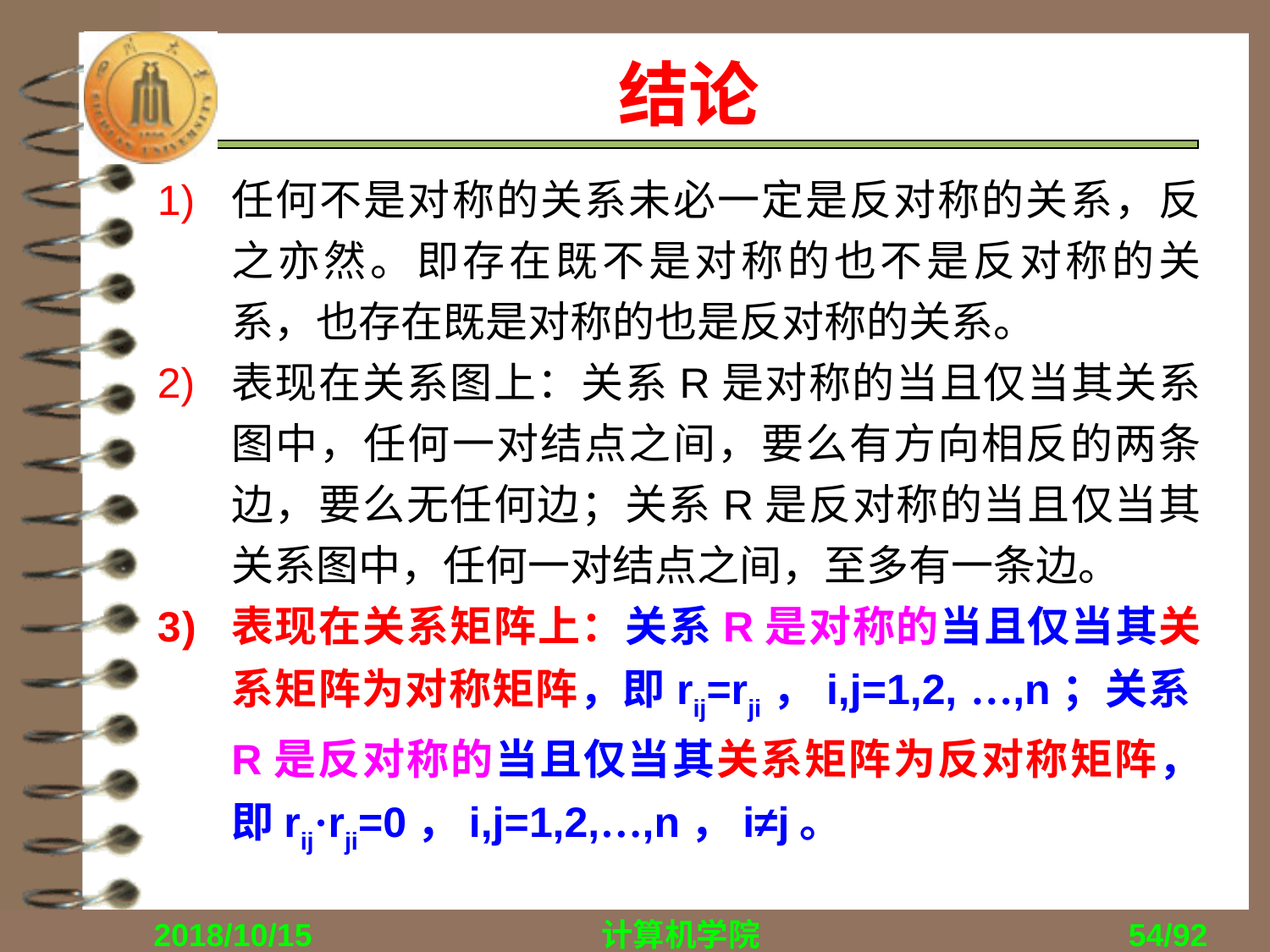

# 结论
任何不是对称的关系未必一定是反对称的关系，反之亦然。即存在既不是对称的也不是反对称的关系，也存在既是对称的也是反对称的关系。
表现在关系图上：关系R是对称的当且仅当其关系图中，任何一对结点之间，要么有方向相反的两条边，要么无任何边；关系R是反对称的当且仅当其关系图中，任何一对结点之间，至多有一条边。
表现在关系矩阵上：关系R是对称的当且仅当其关系矩阵为对称矩阵，即rij=rji，i,j=1,2, …,n；关系R是反对称的当且仅当其关系矩阵为反对称矩阵，即rij·rji=0，i,j=1,2,…,n，i≠j。
2018/10/15
计算机学院
54/92